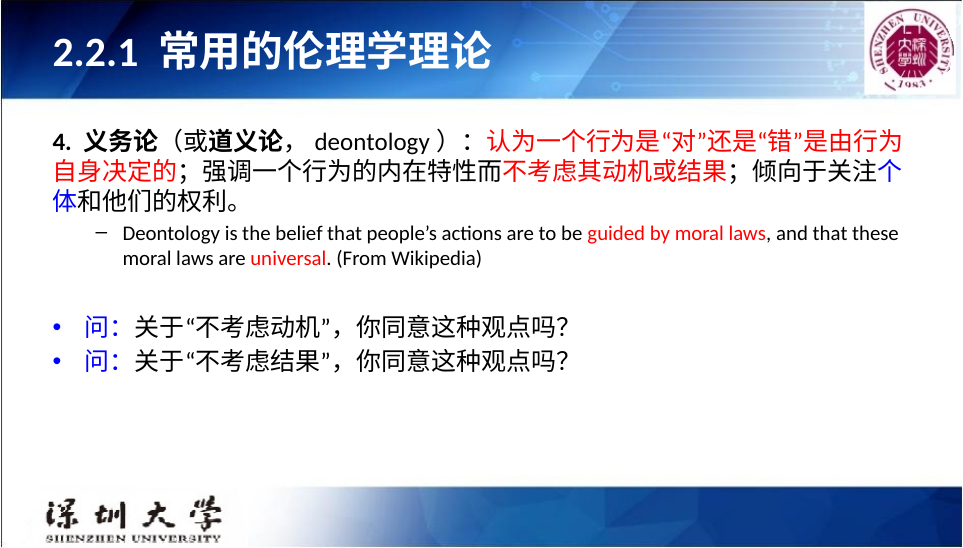

# 2.2.1 常用的伦理学理论
4. 义务论（或道义论，deontology）：认为一个行为是“对”还是“错”是由行为自身决定的；强调一个行为的内在特性而不考虑其动机或结果；倾向于关注个体和他们的权利。
Deontology is the belief that people’s actions are to be guided by moral laws, and that these moral laws are universal. (From Wikipedia)

问：关于“不考虑动机”，你同意这种观点吗？
问：关于“不考虑结果”，你同意这种观点吗？
62